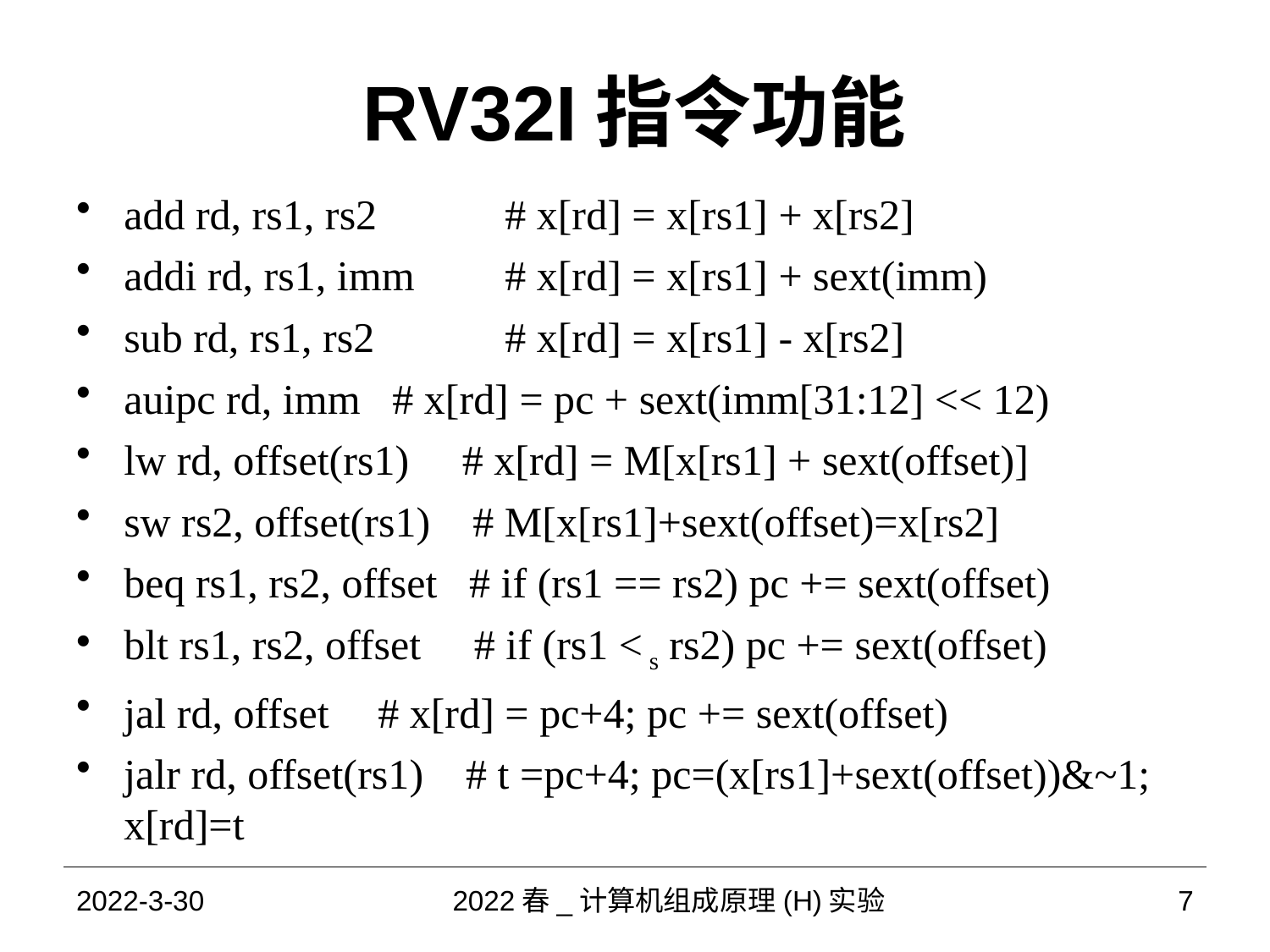

# RV32I指令功能
add rd, rs1, rs2		# x[rd] = x[rs1] + x[rs2]
addi rd, rs1, imm 	# x[rd] = x[rs1] + sext(imm)
sub rd, rs1, rs2		# x[rd] = x[rs1] - x[rs2]
auipc rd, imm   # x[rd] = pc + sext(imm[31:12] << 12)
lw rd, offset(rs1)     # x[rd] = M[x[rs1] + sext(offset)]
sw rs2, offset(rs1)    # M[x[rs1]+sext(offset)=x[rs2]
beq rs1, rs2, offset   # if (rs1 == rs2) pc += sext(offset)
blt rs1, rs2, offset     # if (rs1 < s rs2) pc += sext(offset)
jal rd, offset 	# x[rd] = pc+4; pc += sext(offset)
jalr rd, offset(rs1)    # t =pc+4; pc=(x[rs1]+sext(offset))&~1; x[rd]=t

2022-3-30
2022春_计算机组成原理(H)实验
7